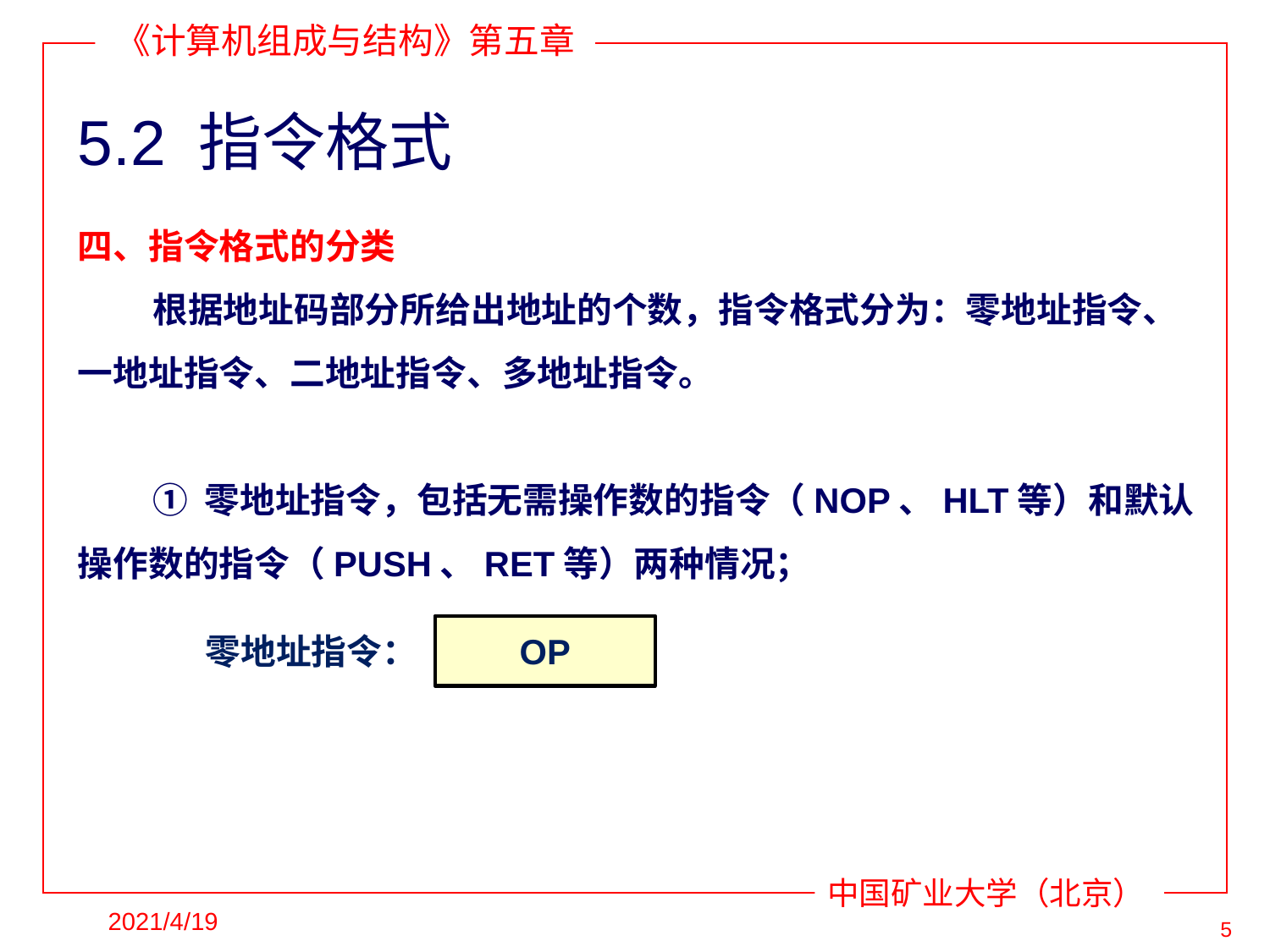

# 5.2 指令格式
四、指令格式的分类
根据地址码部分所给出地址的个数，指令格式分为：零地址指令、一地址指令、二地址指令、多地址指令。

① 零地址指令，包括无需操作数的指令（NOP、HLT等）和默认操作数的指令（PUSH、RET等）两种情况；

OP
零地址指令：
2021/4/19